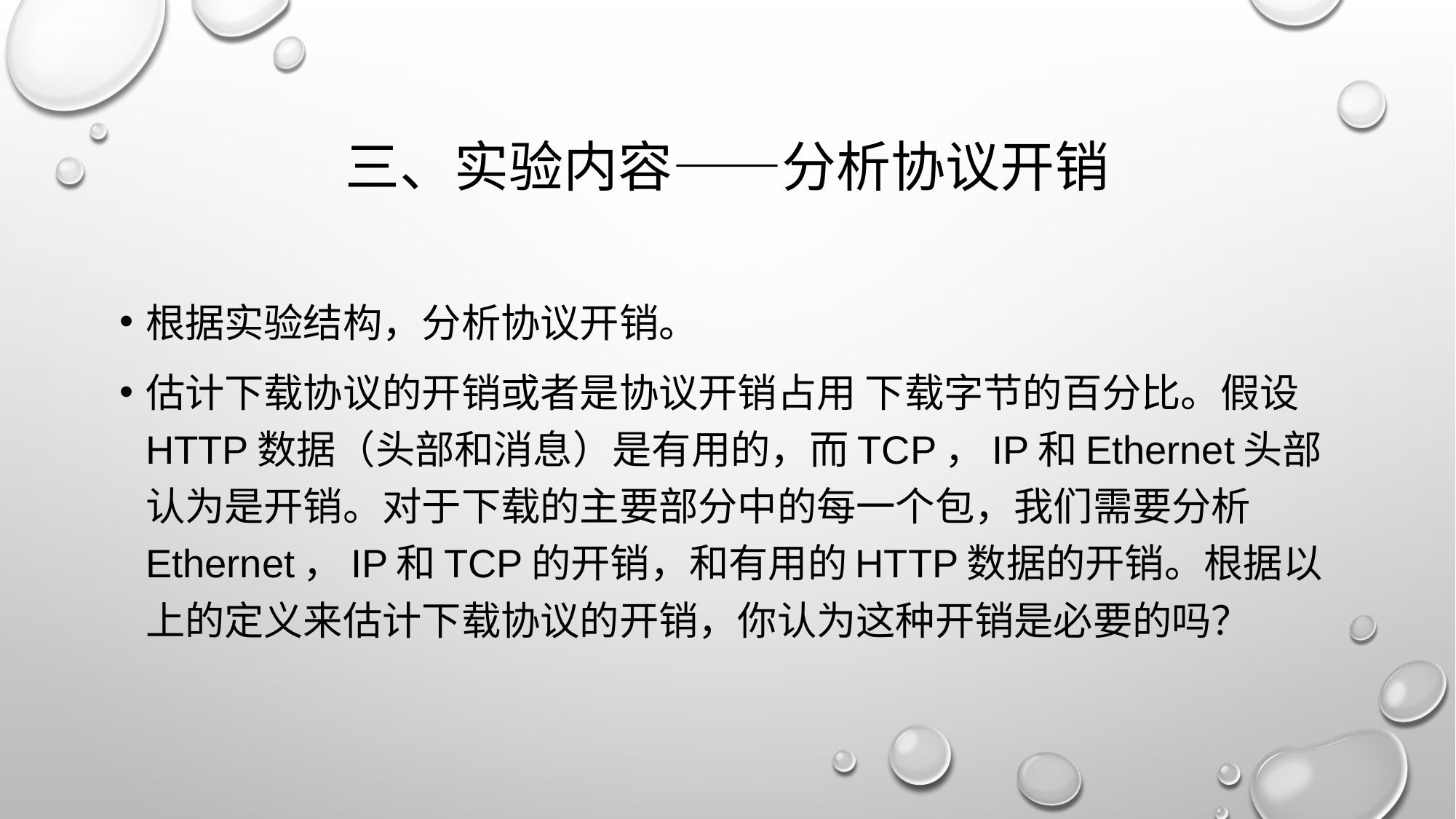

# 三、实验内容——分析协议开销
根据实验结构，分析协议开销。
估计下载协议的开销或者是协议开销占用 下载字节的百分比。假设HTTP数据（头部和消息）是有用的，而TCP，IP和Ethernet头部认为是开销。对于下载的主要部分中的每一个包，我们需要分析Ethernet，IP和TCP的开销，和有用的HTTP数据的开销。根据以上的定义来估计下载协议的开销，你认为这种开销是必要的吗？